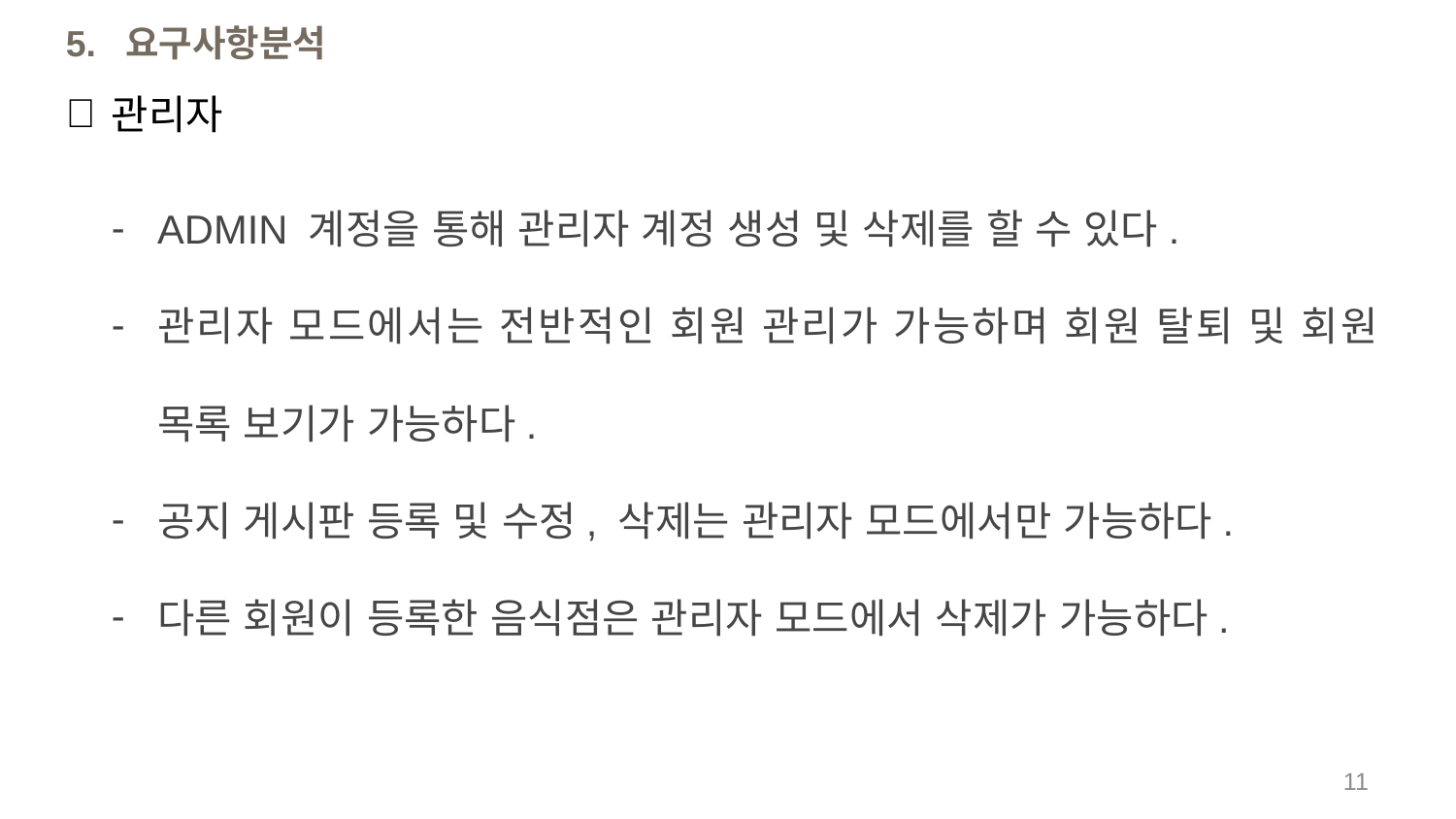

5.  요구사항분석
관리자
ADMIN 계정을 통해 관리자 계정 생성 및 삭제를 할 수 있다.
관리자 모드에서는 전반적인 회원 관리가 가능하며 회원 탈퇴 및 회원 목록 보기가 가능하다.
공지 게시판 등록 및 수정, 삭제는 관리자 모드에서만 가능하다.
다른 회원이 등록한 음식점은 관리자 모드에서 삭제가 가능하다.
11